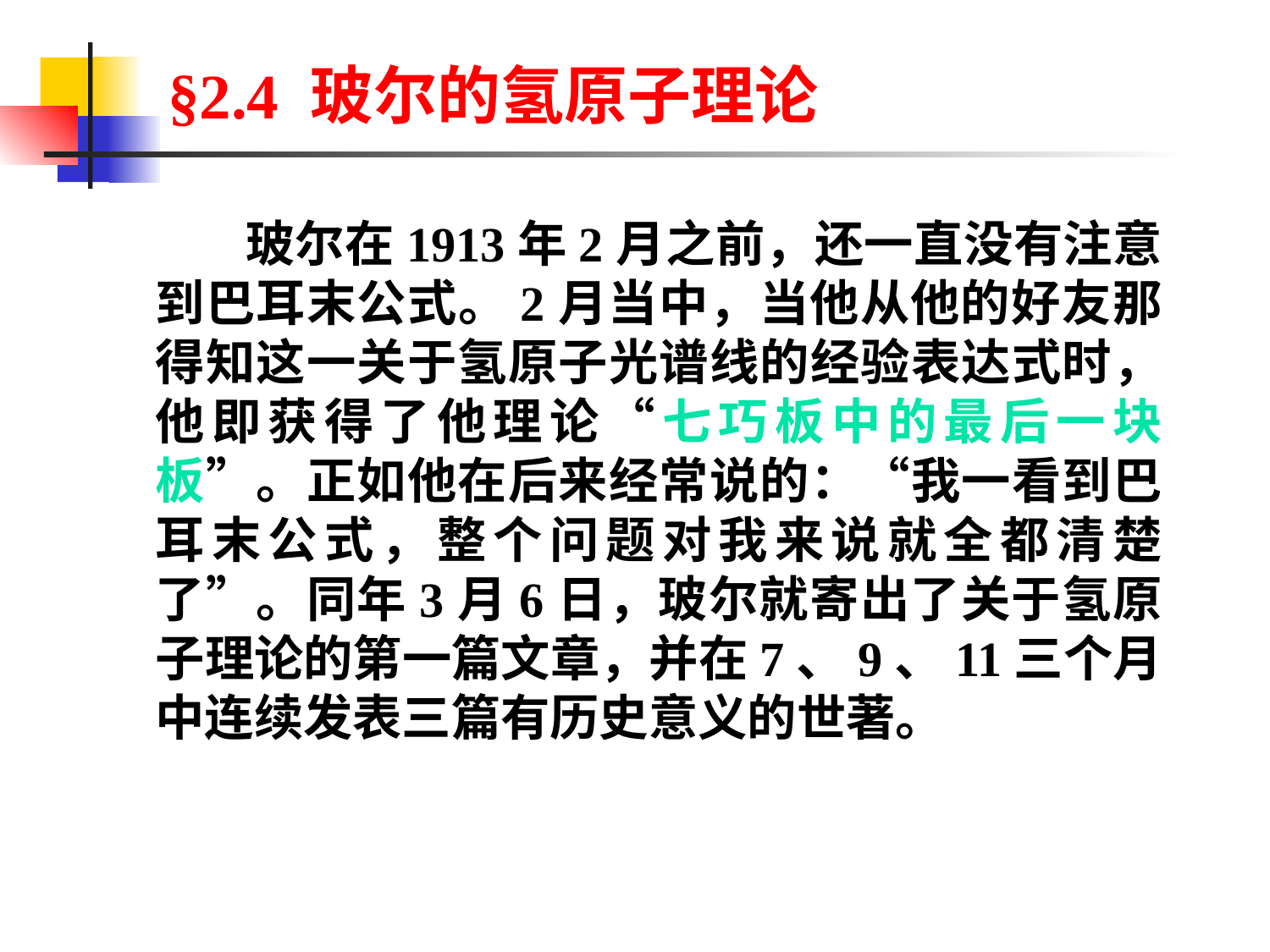

# §2.4 玻尔的氢原子理论
           玻尔在1913年2月之前，还一直没有注意到巴耳末公式。2月当中，当他从他的好友那得知这一关于氢原子光谱线的经验表达式时，他即获得了他理论“七巧板中的最后一块板”。正如他在后来经常说的：“我一看到巴耳末公式，整个问题对我来说就全都清楚了”。同年3月6日，玻尔就寄出了关于氢原子理论的第一篇文章，并在7、9、11三个月中连续发表三篇有历史意义的世著。